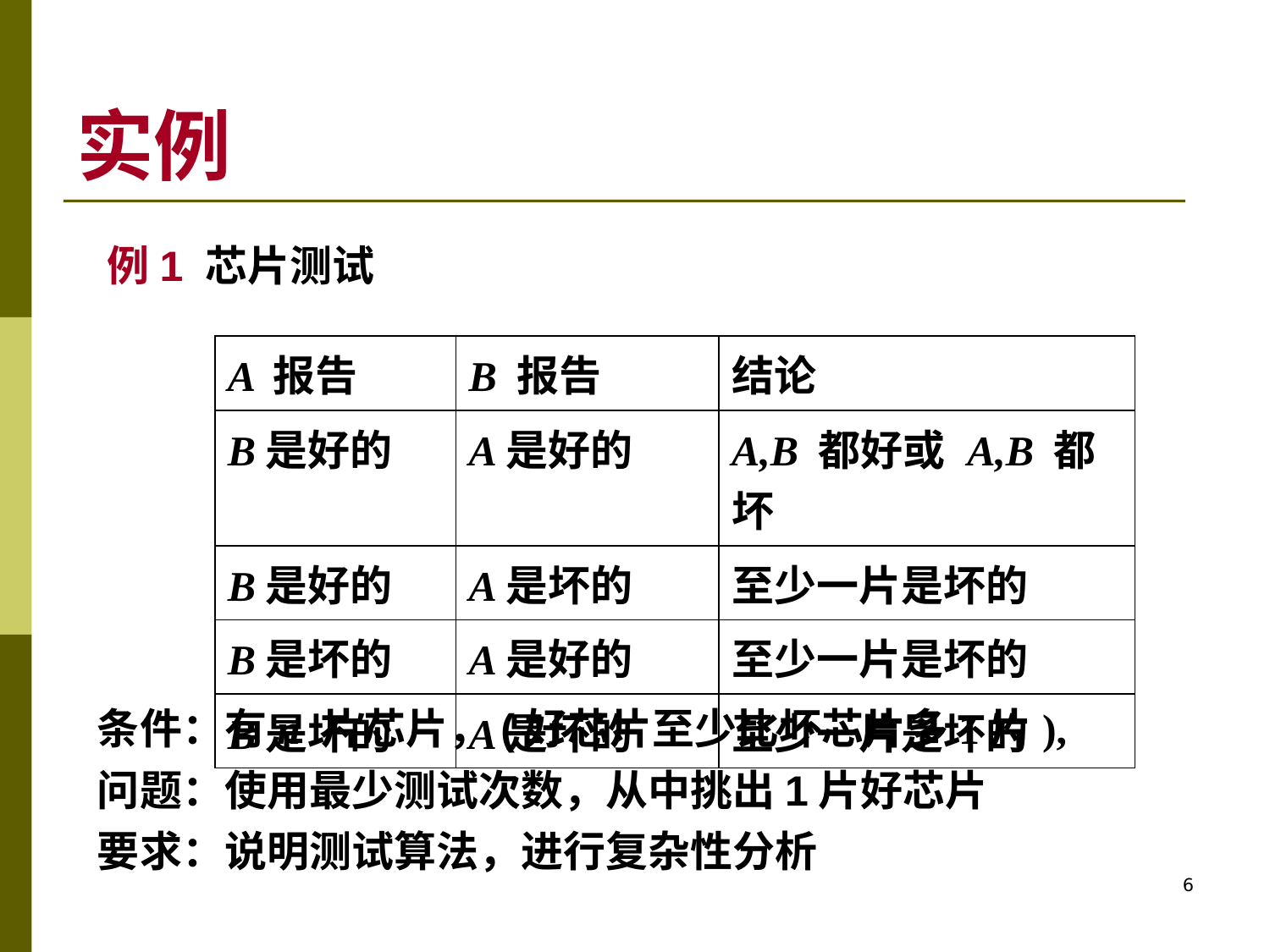

# 实例
例1 芯片测试
| A 报告 | B 报告 | 结论 |
| --- | --- | --- |
| B是好的 | A是好的 | A,B 都好或 A,B 都坏 |
| B是好的 | A是坏的 | 至少一片是坏的 |
| B是坏的 | A是好的 | 至少一片是坏的 |
| B是坏的 | A是坏的 | 至少一片是坏的 |
条件：有n 片芯片，(好芯片至少比坏芯片多1片),
问题：使用最少测试次数，从中挑出1片好芯片
要求：说明测试算法，进行复杂性分析
6